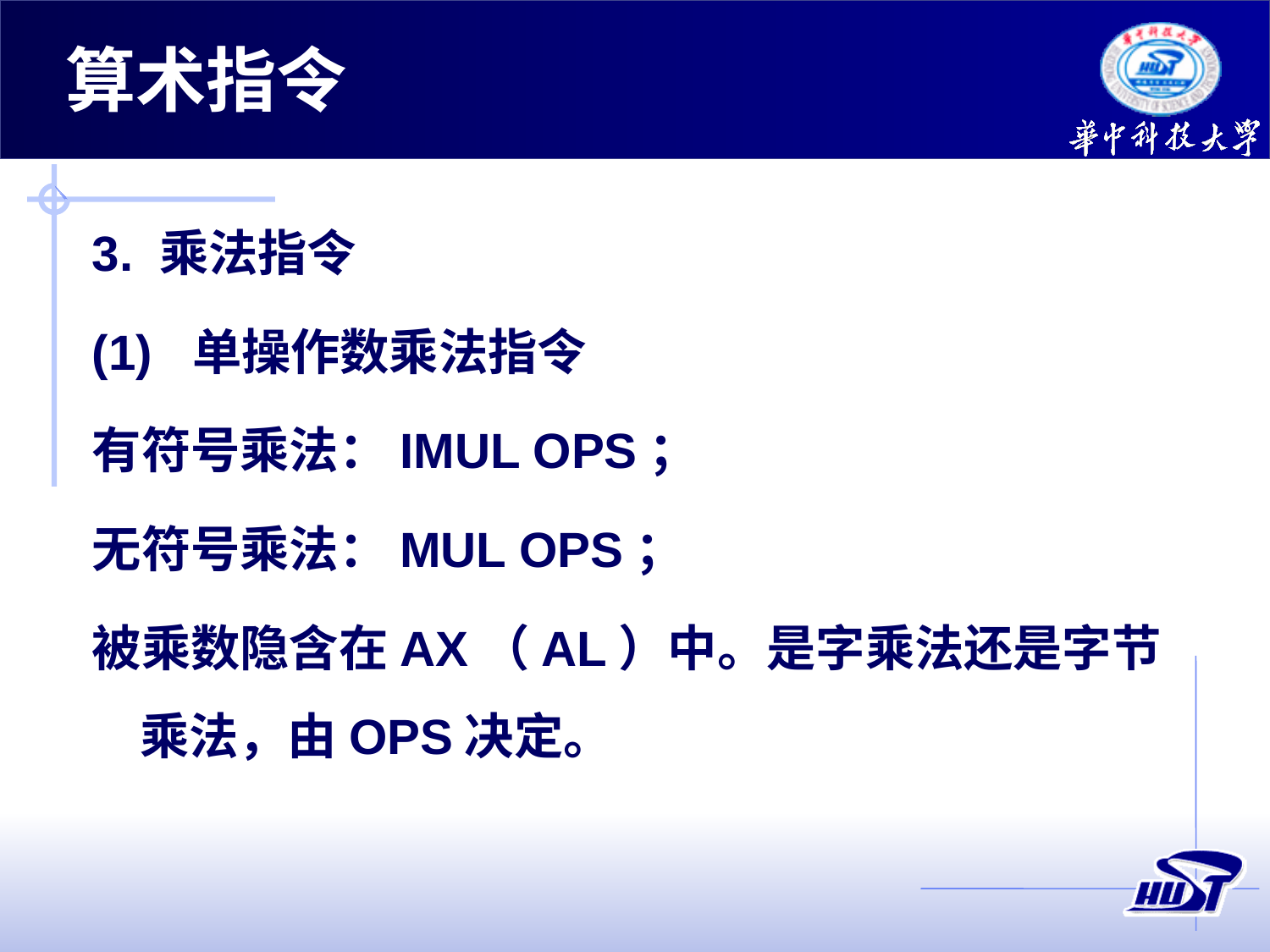

# 算术指令
3. 乘法指令
(1)  单操作数乘法指令
有符号乘法：IMUL OPS；
无符号乘法：MUL OPS；
被乘数隐含在AX（AL）中。是字乘法还是字节乘法，由OPS决定。